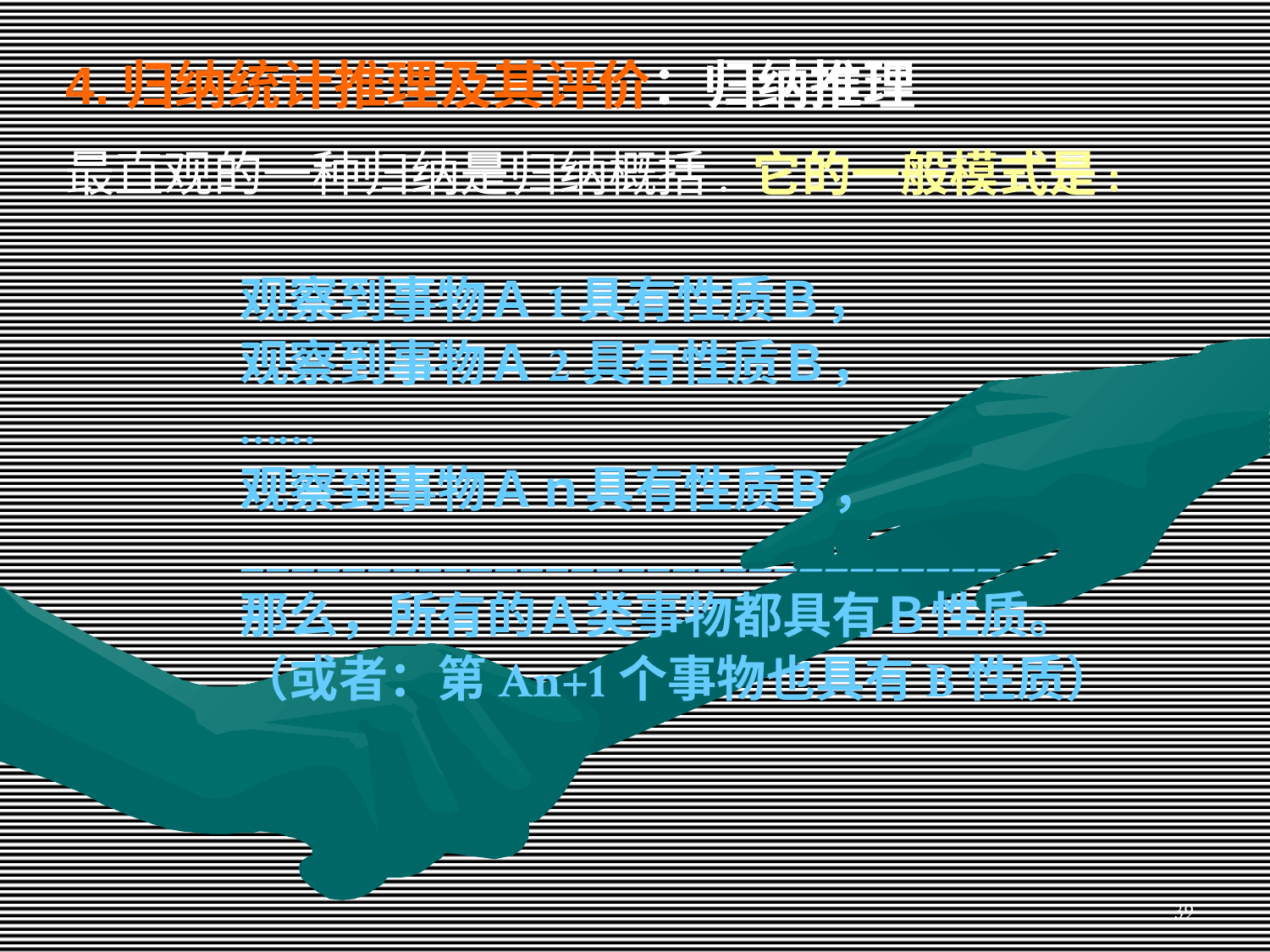

4.归纳统计推理及其评价：归纳推理

最直观的一种归纳是归纳概括. 它的一般模式是:

		观察到事物Ａ1具有性质Ｂ，
		观察到事物Ａ2具有性质Ｂ，
		……
		观察到事物Ａｎ具有性质Ｂ，
		______________________________
		那么，所有的Ａ类事物都具有Ｂ性质。
		（或者：第An+1个事物也具有B性质）

39